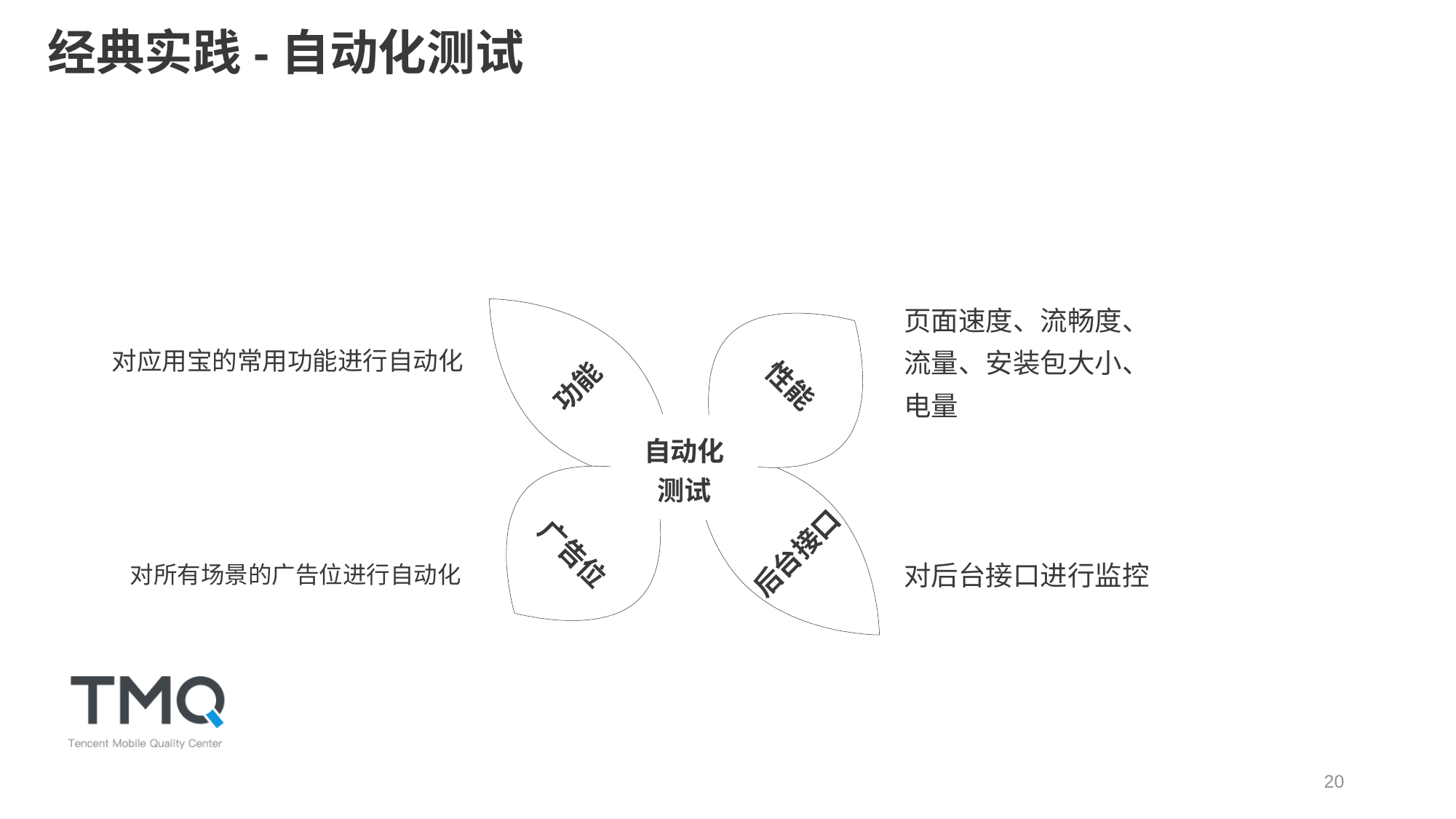

经典实践-自动化测试
功能
性能
对应用宝的常用功能进行自动化
页面速度、流畅度、流量、安装包大小、电量
后台接口
自动化测试
广告位
对所有场景的广告位进行自动化
对后台接口进行监控
20